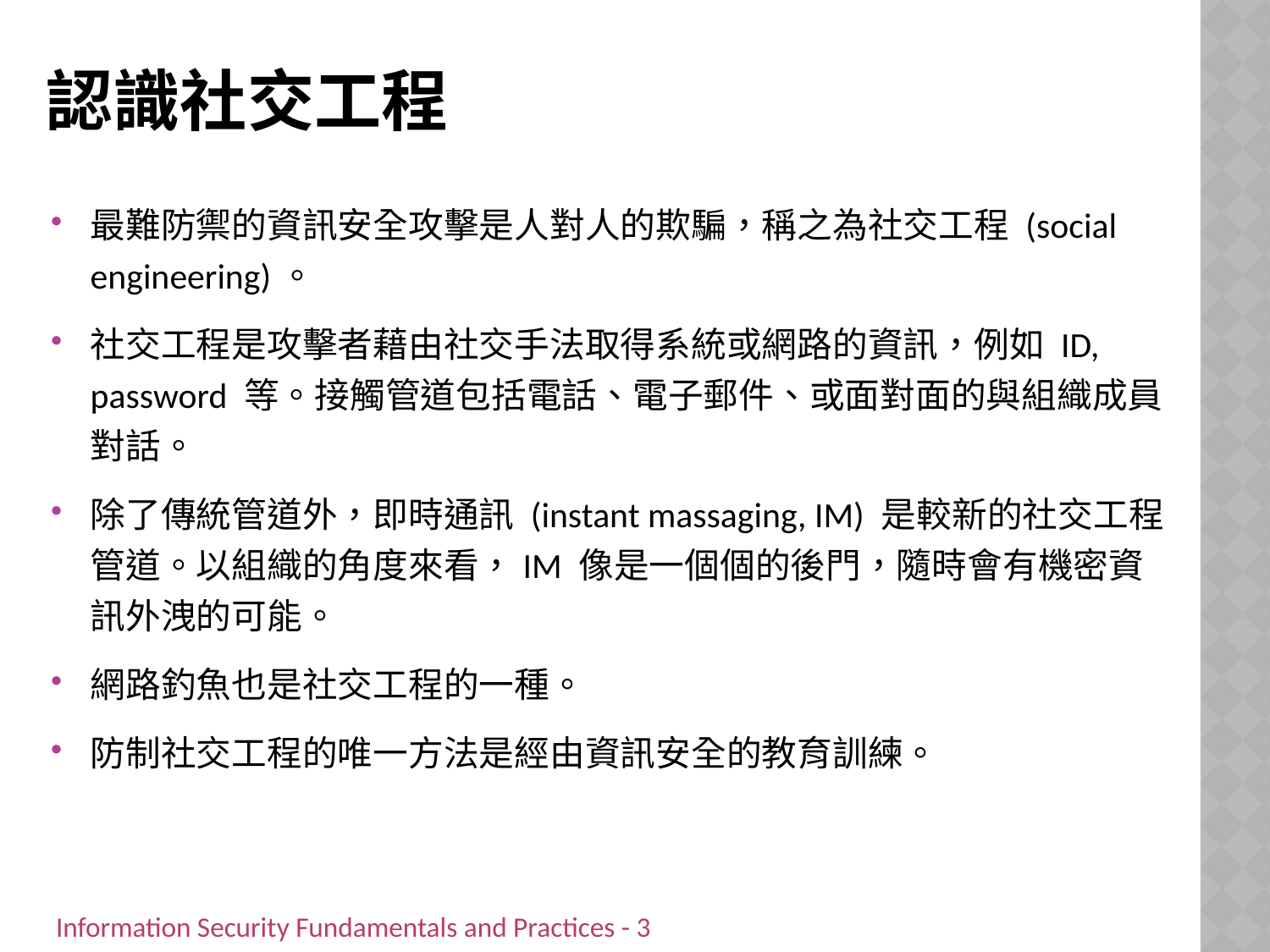

# 認識社交工程
最難防禦的資訊安全攻擊是人對人的欺騙，稱之為社交工程 (social engineering)。
社交工程是攻擊者藉由社交手法取得系統或網路的資訊，例如 ID, password 等。接觸管道包括電話、電子郵件、或面對面的與組織成員對話。
除了傳統管道外，即時通訊 (instant massaging, IM) 是較新的社交工程管道。以組織的角度來看，IM 像是一個個的後門，隨時會有機密資訊外洩的可能。
網路釣魚也是社交工程的一種。
防制社交工程的唯一方法是經由資訊安全的教育訓練。